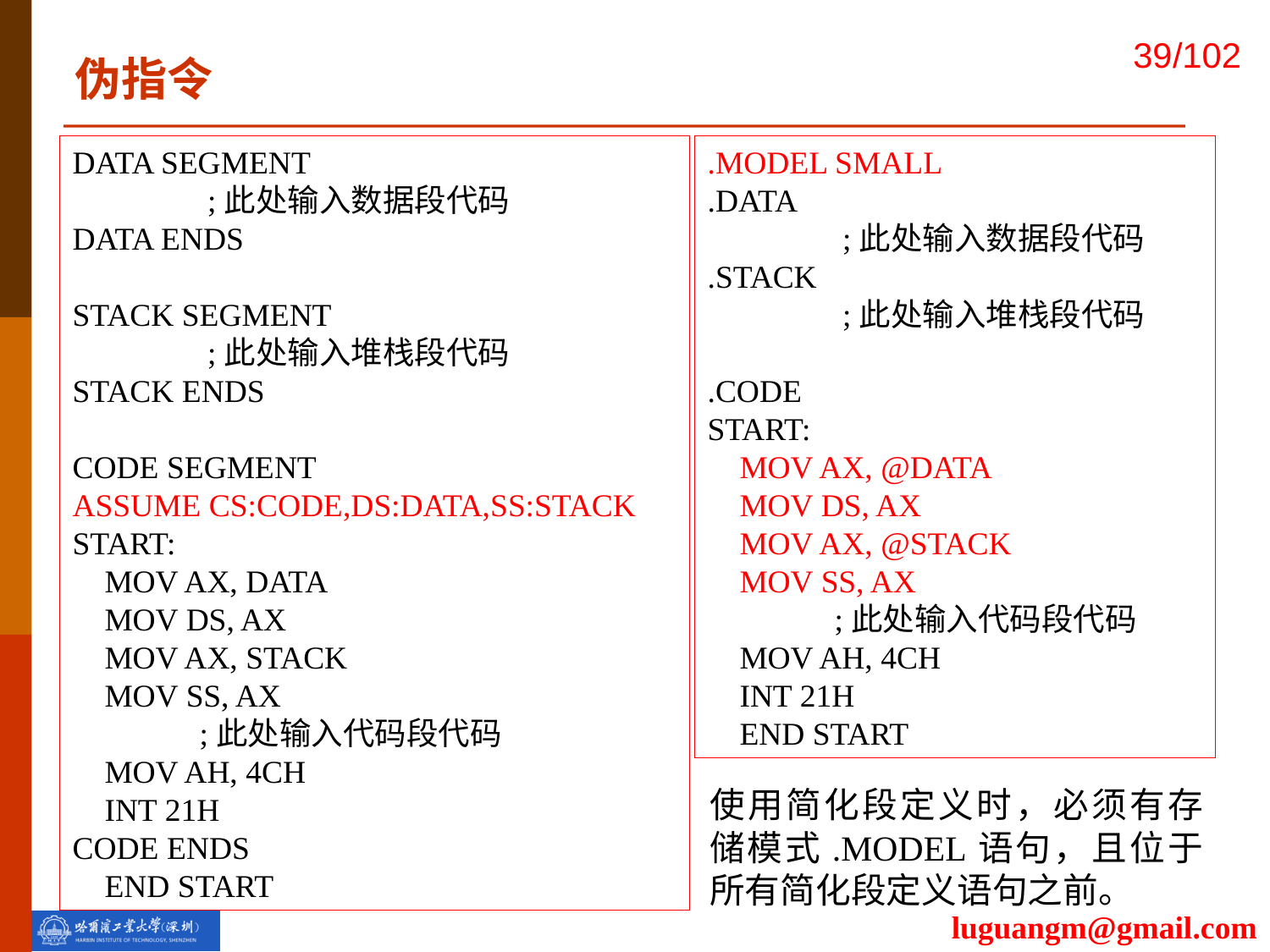

伪指令
DATA SEGMENT
   	 ;此处输入数据段代码
DATA ENDS

STACK SEGMENT
	 ;此处输入堆栈段代码
STACK ENDS

CODE SEGMENT
ASSUME CS:CODE,DS:DATA,SS:STACK
START:
    MOV AX, DATA
    MOV DS, AX
    MOV AX, STACK
    MOV SS, AX
    	;此处输入代码段代码
    MOV AH, 4CH
    INT 21H
CODE ENDS
    END START
.MODEL SMALL
.DATA
   	 ;此处输入数据段代码
.STACK
   	 ;此处输入堆栈段代码

.CODE
START:
    MOV AX, @DATA
    MOV DS, AX
    MOV AX, @STACK
    MOV SS, AX
	;此处输入代码段代码
    MOV AH, 4CH
    INT 21H
    END START
使用简化段定义时，必须有存储模式.MODEL语句，且位于所有简化段定义语句之前。